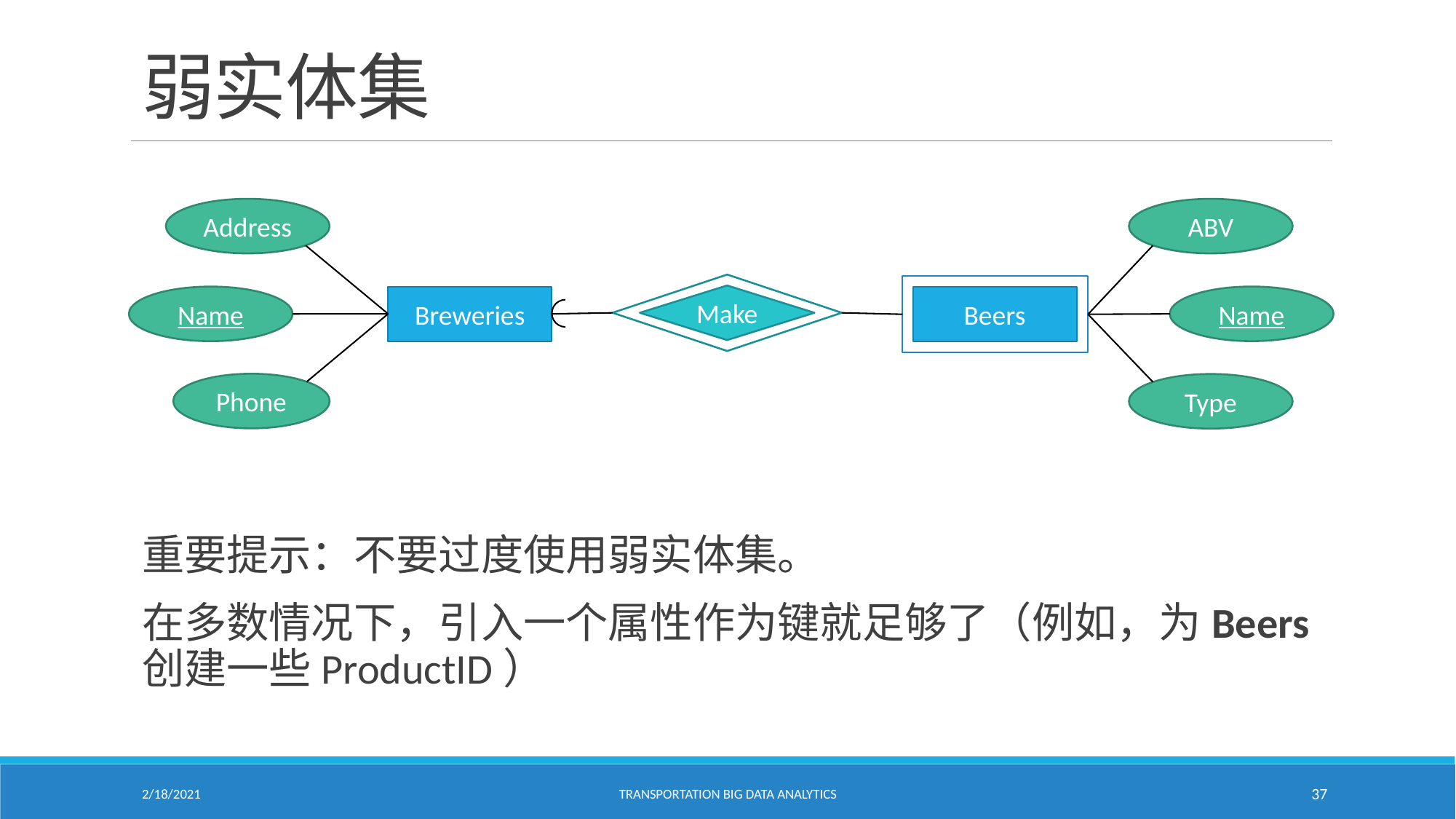

# 弱实体集
Address
ABV

Make

Beers
Name
Name
Breweries

Phone
Type
重要提示：不要过度使用弱实体集。
在多数情况下，引入一个属性作为键就足够了（例如，为Beers创建一些ProductID）
2/18/2021
Transportation Big Data Analytics
37